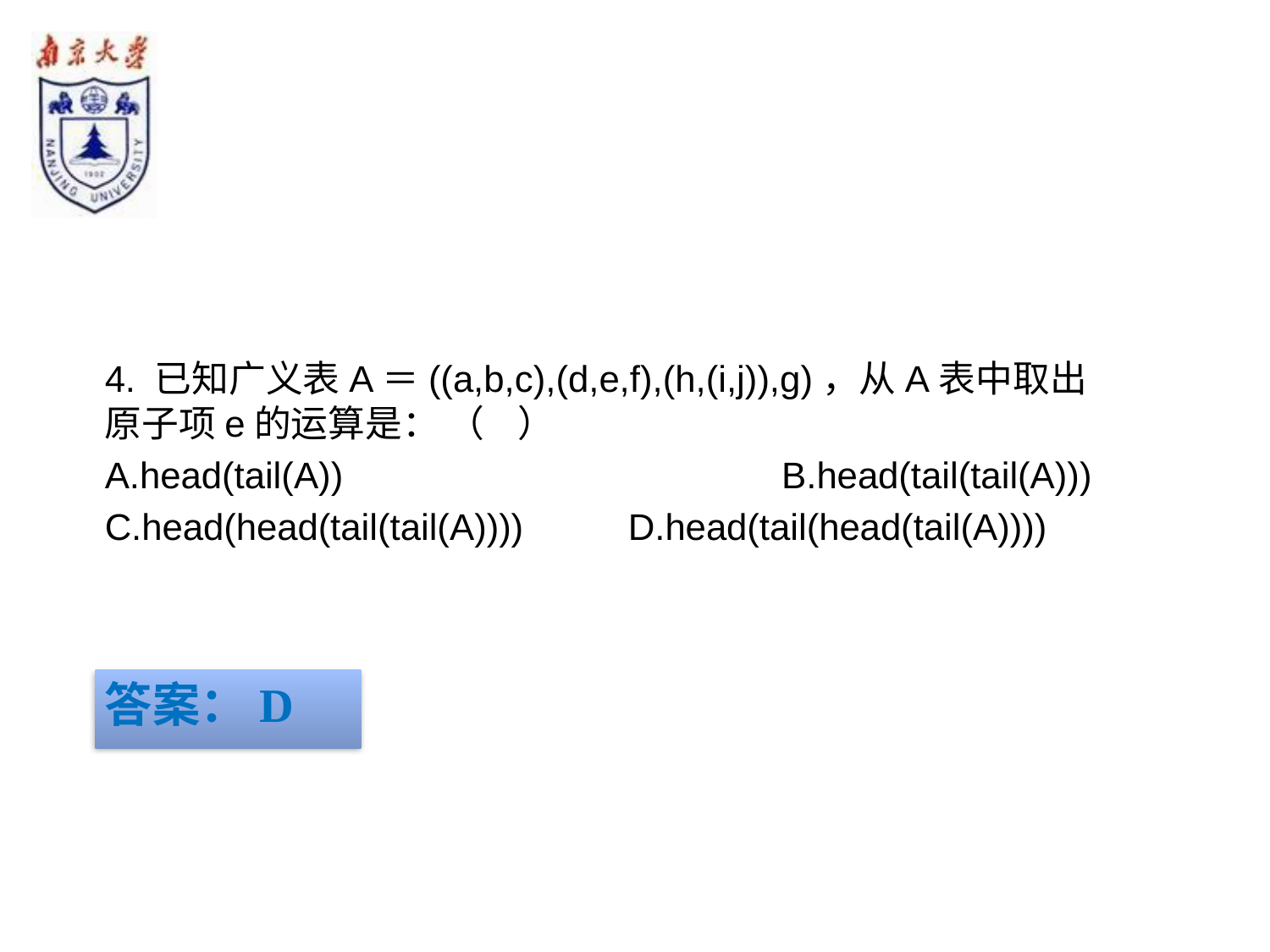

#
4. 已知广义表A＝((a,b,c),(d,e,f),(h,(i,j)),g)，从A表中取出原子项e的运算是： （    ）
A.head(tail(A))　　　			    B.head(tail(tail(A)))
C.head(head(tail(tail(A))))　      D.head(tail(head(tail(A))))
答案：D